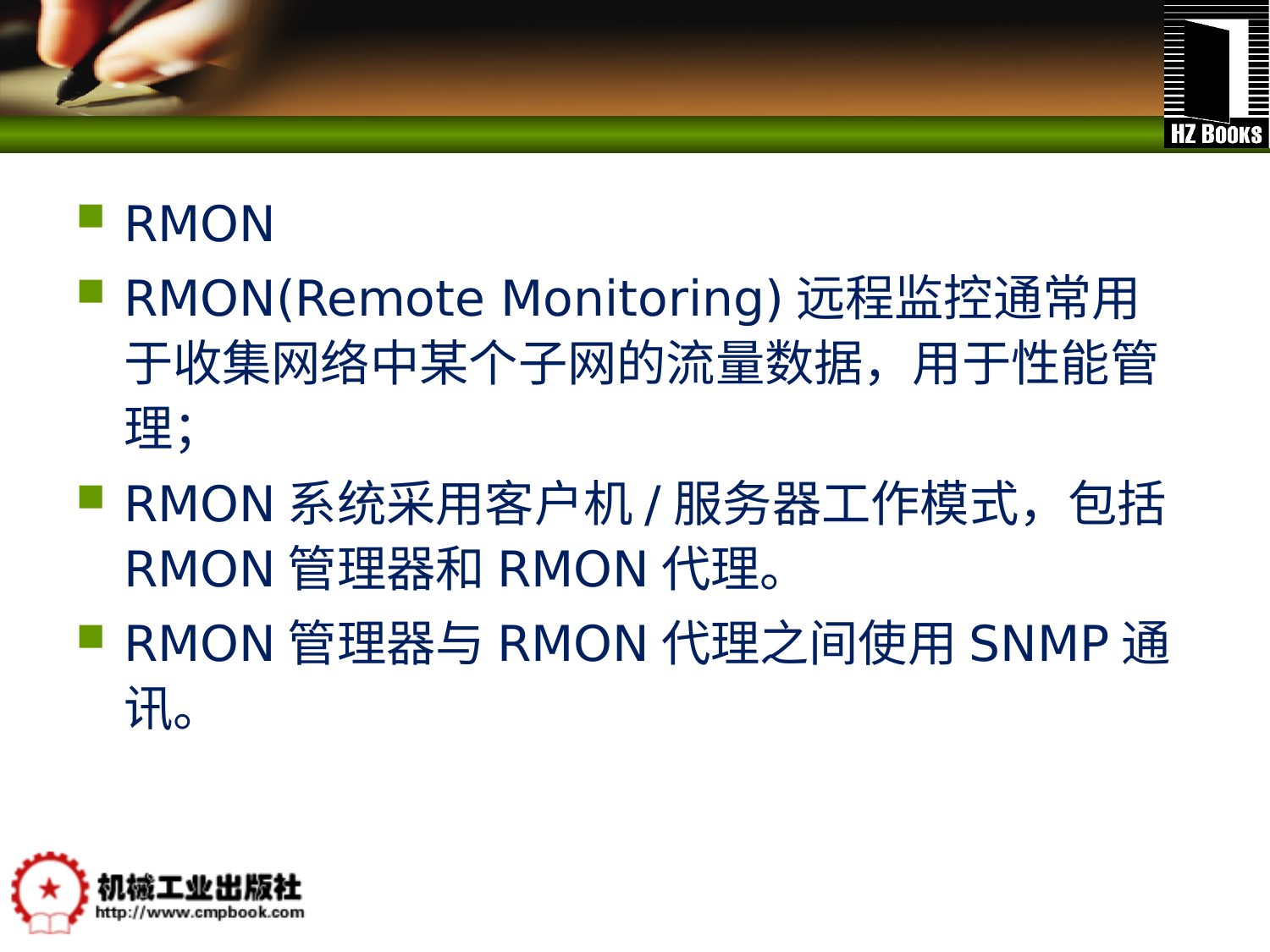

#
RMON
RMON(Remote Monitoring)远程监控通常用于收集网络中某个子网的流量数据，用于性能管理；
RMON系统采用客户机/服务器工作模式，包括RMON管理器和RMON代理。
RMON管理器与RMON代理之间使用SNMP通讯。